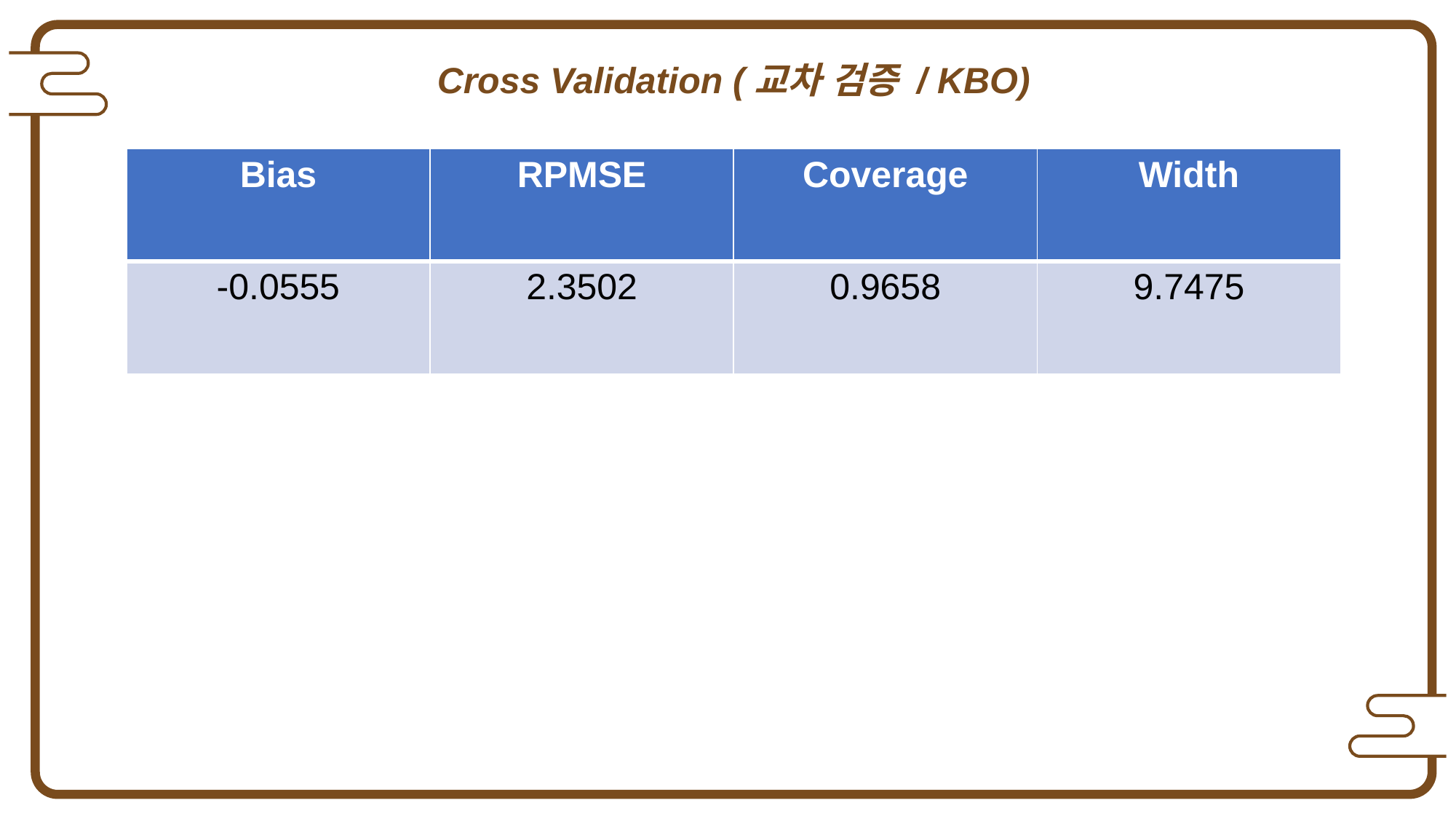

Cross Validation (교차 검증 / KBO)
| Bias | RPMSE | Coverage | Width |
| --- | --- | --- | --- |
| -0.0555 | 2.3502 | 0.9658 | 9.7475 |